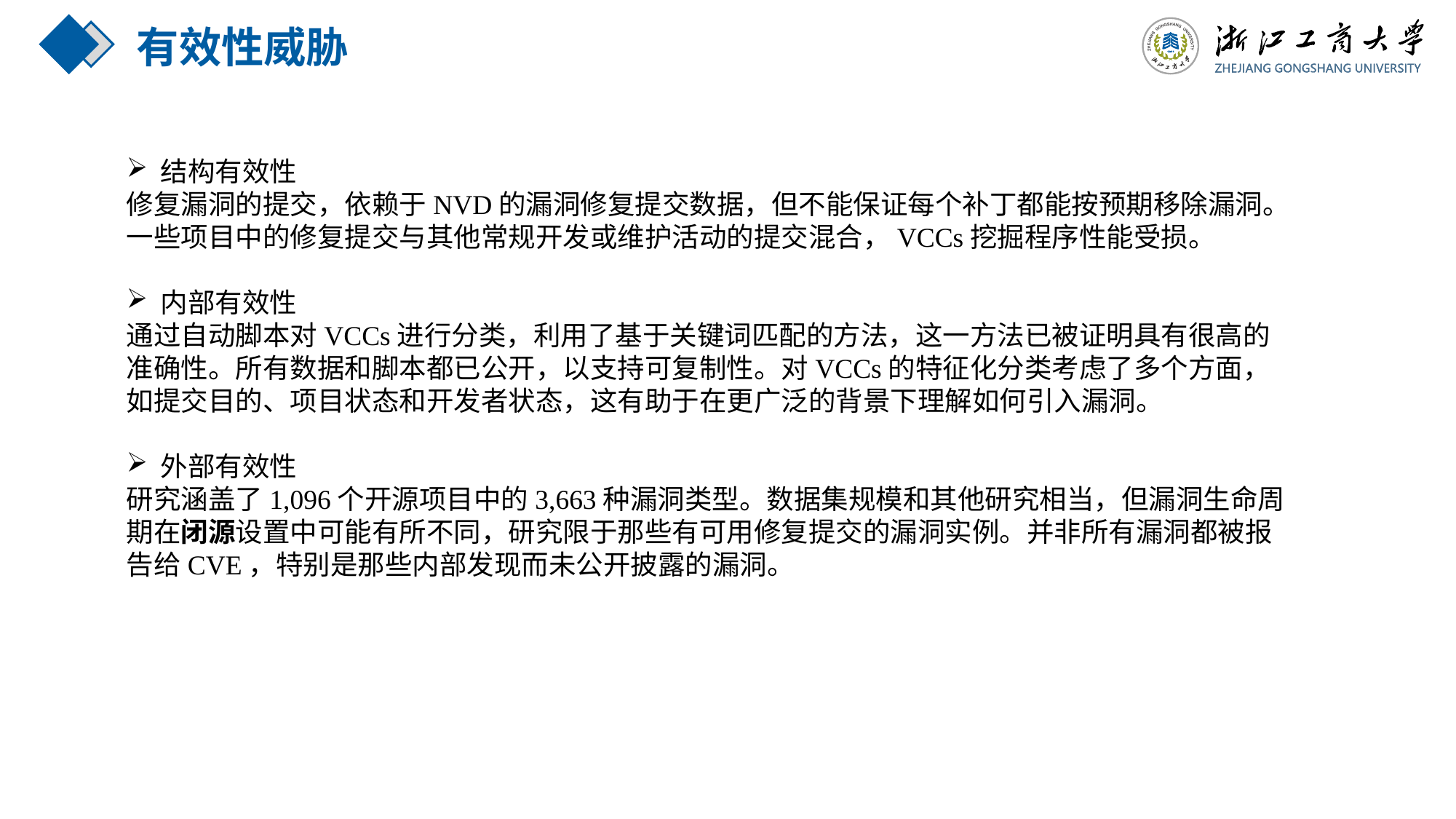

有效性威胁

结构有效性
修复漏洞的提交，依赖于NVD的漏洞修复提交数据，但不能保证每个补丁都能按预期移除漏洞。一些项目中的修复提交与其他常规开发或维护活动的提交混合，VCCs挖掘程序性能受损。

内部有效性
通过自动脚本对VCCs进行分类，利用了基于关键词匹配的方法，这一方法已被证明具有很高的准确性。所有数据和脚本都已公开，以支持可复制性。对VCCs的特征化分类考虑了多个方面，如提交目的、项目状态和开发者状态，这有助于在更广泛的背景下理解如何引入漏洞。

外部有效性
研究涵盖了1,096个开源项目中的3,663种漏洞类型。数据集规模和其他研究相当，但漏洞生命周期在闭源设置中可能有所不同，研究限于那些有可用修复提交的漏洞实例。并非所有漏洞都被报告给CVE，特别是那些内部发现而未公开披露的漏洞。

24